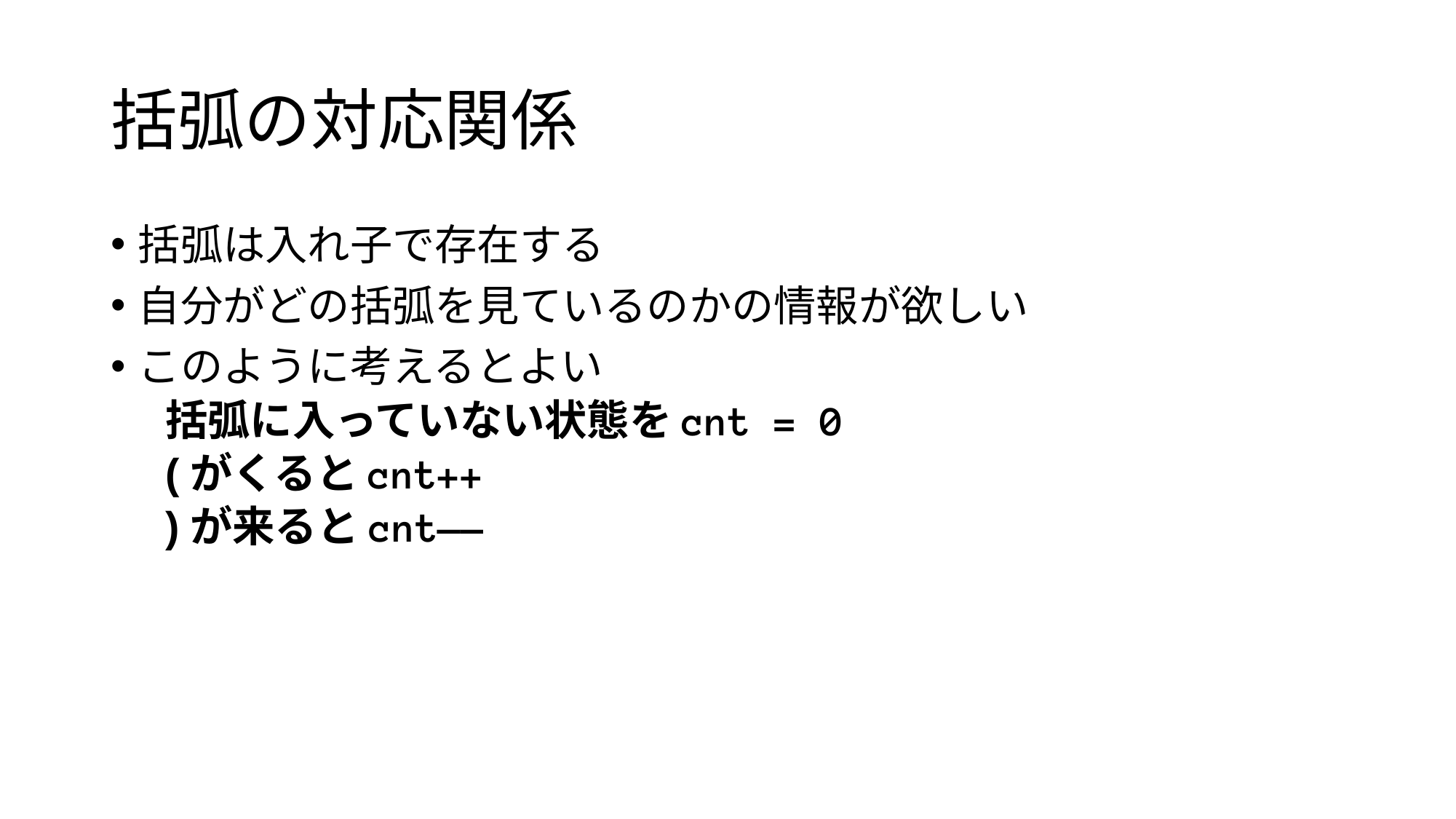

# 括弧の対応関係
括弧は入れ子で存在する
自分がどの括弧を見ているのかの情報が欲しい
このように考えるとよい
括弧に入っていない状態をcnt = 0
(がくるとcnt++
)が来るとcnt——